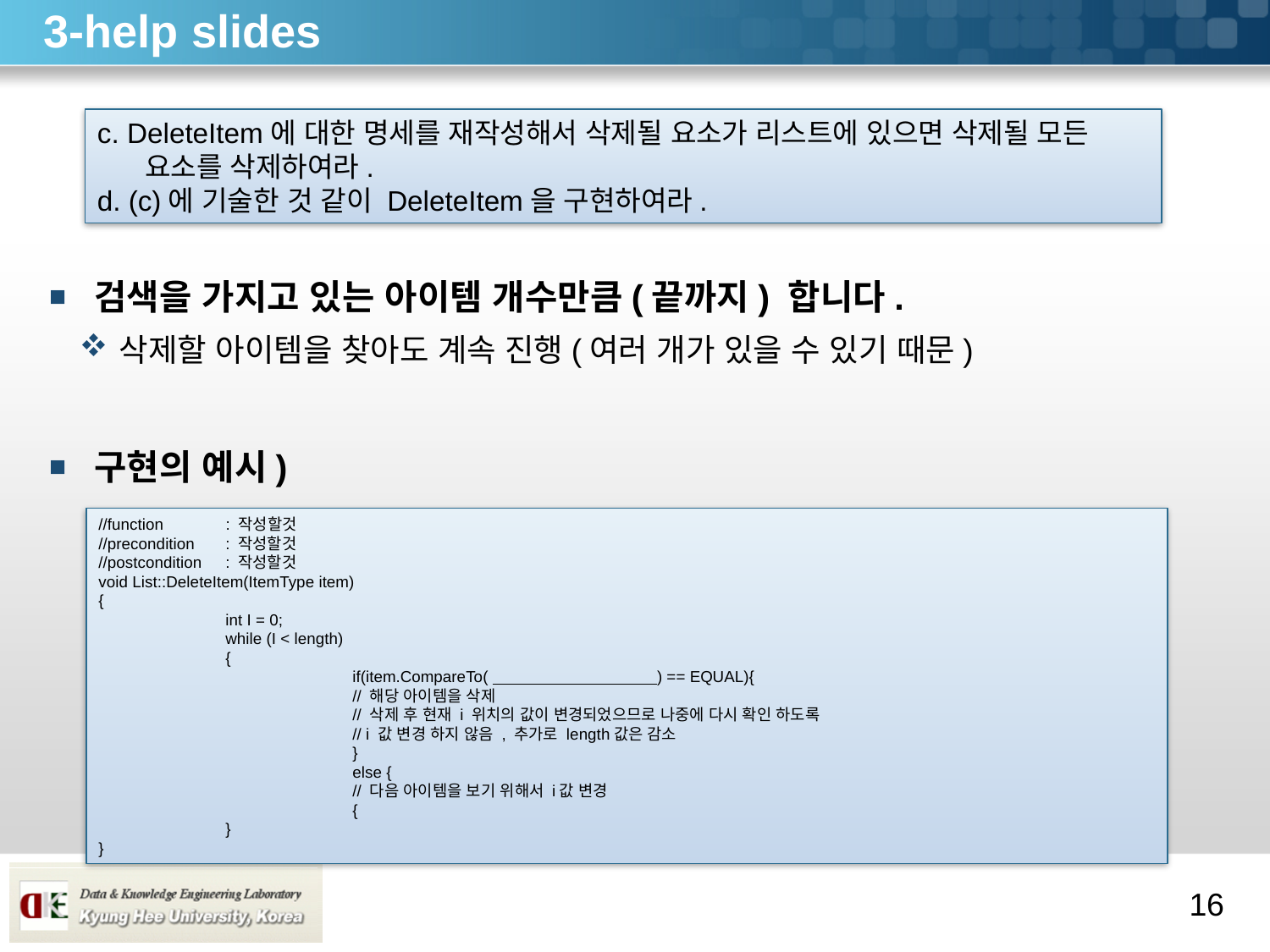

# 3-help slides

검색을 가지고 있는 아이템 개수만큼(끝까지) 합니다.
삭제할 아이템을 찾아도 계속 진행(여러 개가 있을 수 있기 때문)

구현의 예시)

c. DeleteItem에 대한 명세를 재작성해서 삭제될 요소가 리스트에 있으면 삭제될 모든 요소를 삭제하여라.
d. (c)에 기술한 것 같이 DeleteItem을 구현하여라.
//function              : 작성할것
//precondition	: 작성할것
//postcondition	: 작성할것
void List::DeleteItem(ItemType item)
{
	int I = 0;
	while (I < length)
	{
		if(item.CompareTo(                                      ) == EQUAL){
		// 해당 아이템을 삭제
		// 삭제 후 현재 i 위치의 값이 변경되었으므로 나중에 다시 확인 하도록
		// i 값 변경 하지 않음 , 추가로 length값은 감소
		}
		else {
		// 다음 아이템을 보기 위해서 i값 변경
		{
	}
}